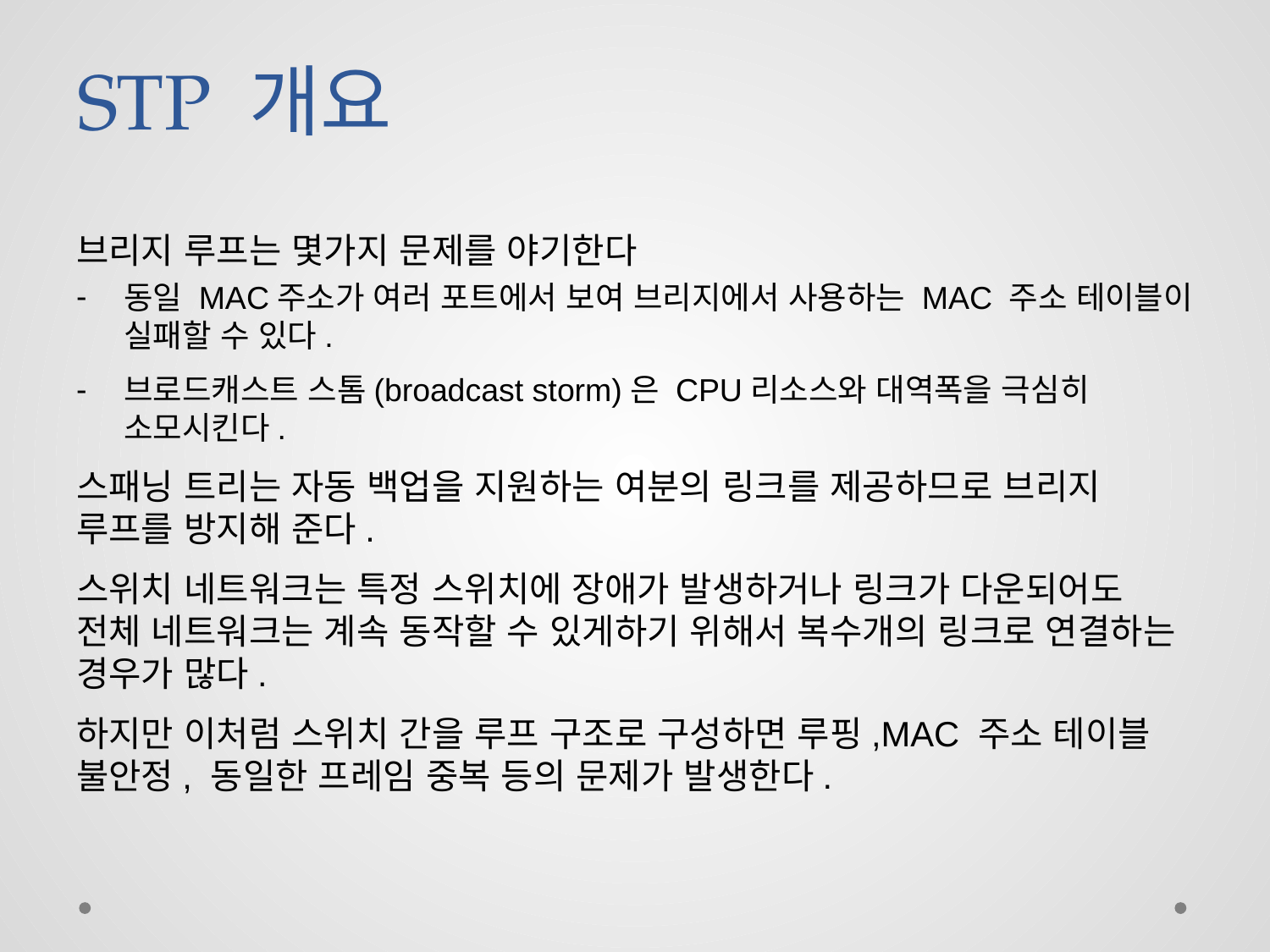

# STP 개요
브리지 루프는 몇가지 문제를 야기한다
동일 MAC주소가 여러 포트에서 보여 브리지에서 사용하는 MAC 주소 테이블이 실패할 수 있다.
브로드캐스트 스톰(broadcast storm)은 CPU리소스와 대역폭을 극심히 소모시킨다.
스패닝 트리는 자동 백업을 지원하는 여분의 링크를 제공하므로 브리지 루프를 방지해 준다.
스위치 네트워크는 특정 스위치에 장애가 발생하거나 링크가 다운되어도 전체 네트워크는 계속 동작할 수 있게하기 위해서 복수개의 링크로 연결하는 경우가 많다.
하지만 이처럼 스위치 간을 루프 구조로 구성하면 루핑,MAC 주소 테이블 불안정, 동일한 프레임 중복 등의 문제가 발생한다.